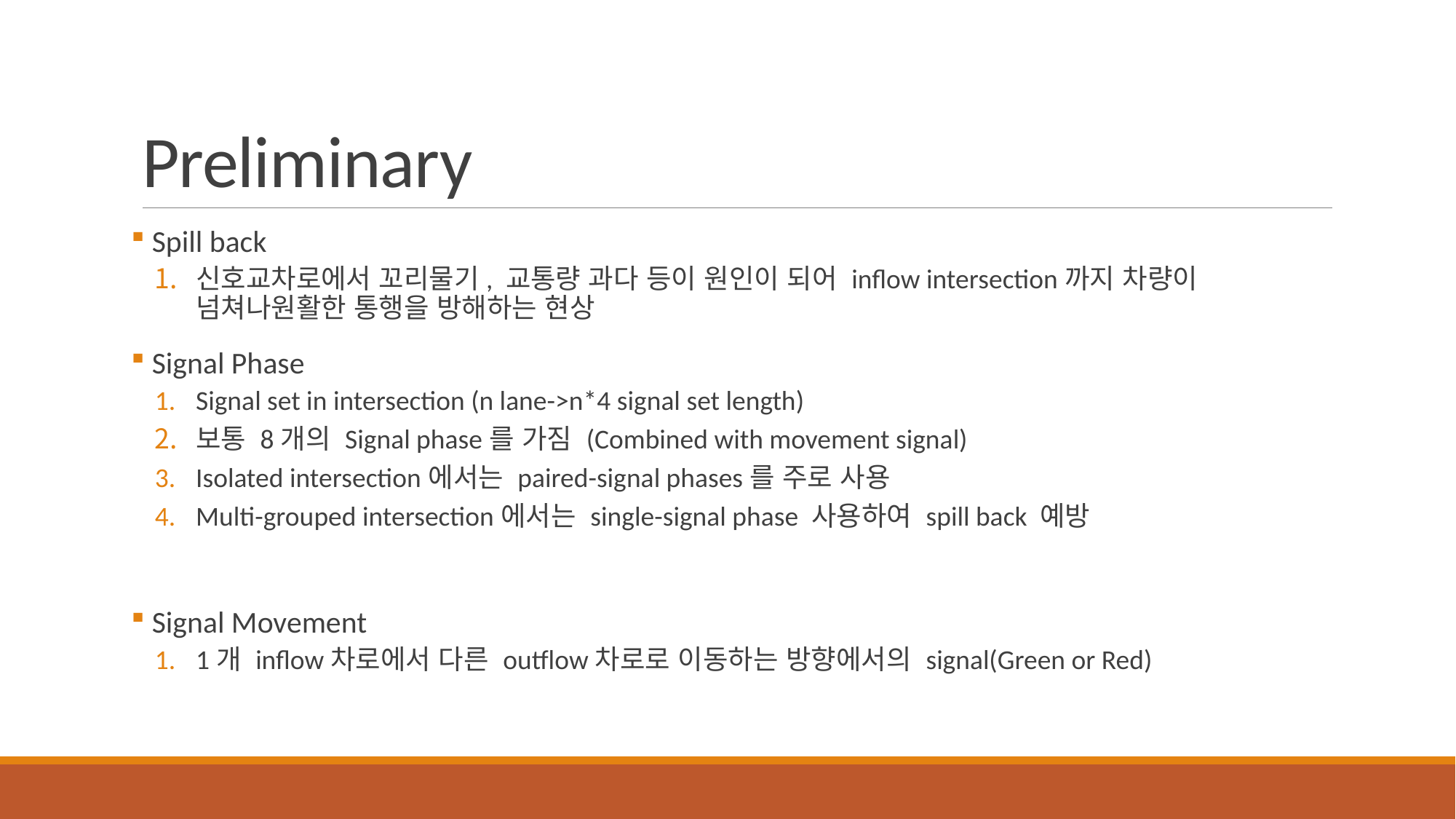

# Preliminary
 Spill back
신호교차로에서 꼬리물기, 교통량 과다 등이 원인이 되어 inflow intersection까지 차량이 넘쳐나원활한 통행을 방해하는 현상
 Signal Phase
Signal set in intersection (n lane->n*4 signal set length)
보통 8개의 Signal phase를 가짐 (Combined with movement signal)
Isolated intersection에서는 paired-signal phases를 주로 사용
Multi-grouped intersection에서는 single-signal phase 사용하여 spill back 예방

 Signal Movement
1개 inflow차로에서 다른 outflow차로로 이동하는 방향에서의 signal(Green or Red)